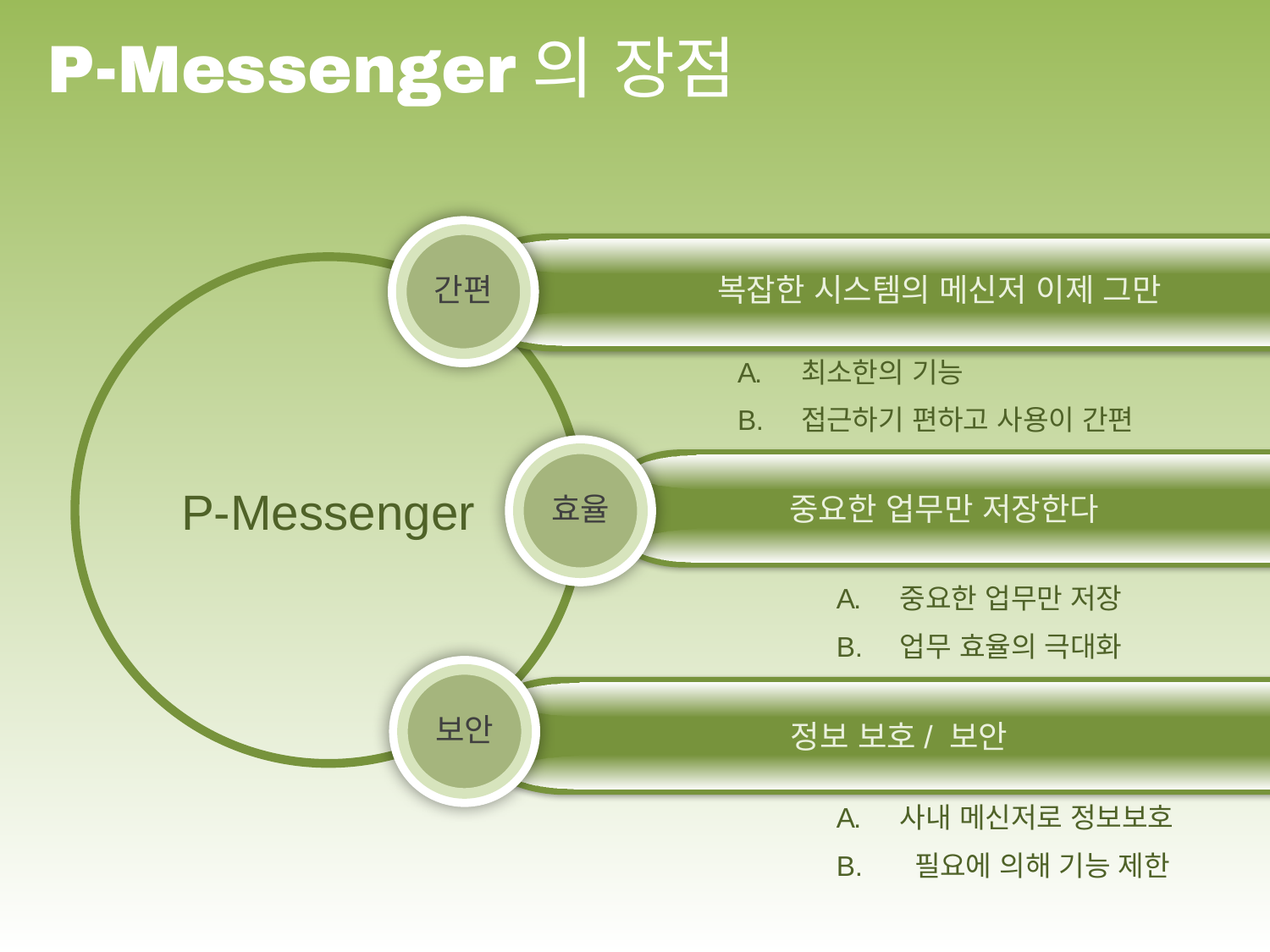

P-Messenger의 장점
TEXT
간편

P-Messenger
복잡한 시스템의 메신저 이제 그만
최소한의 기능
접근하기 편하고 사용이 간편
TEXT
효율
중요한 업무만 저장한다
중요한 업무만 저장
업무 효율의 극대화

TEXT
보안
정보 보호/ 보안
사내 메신저로 정보보호
 필요에 의해 기능 제한